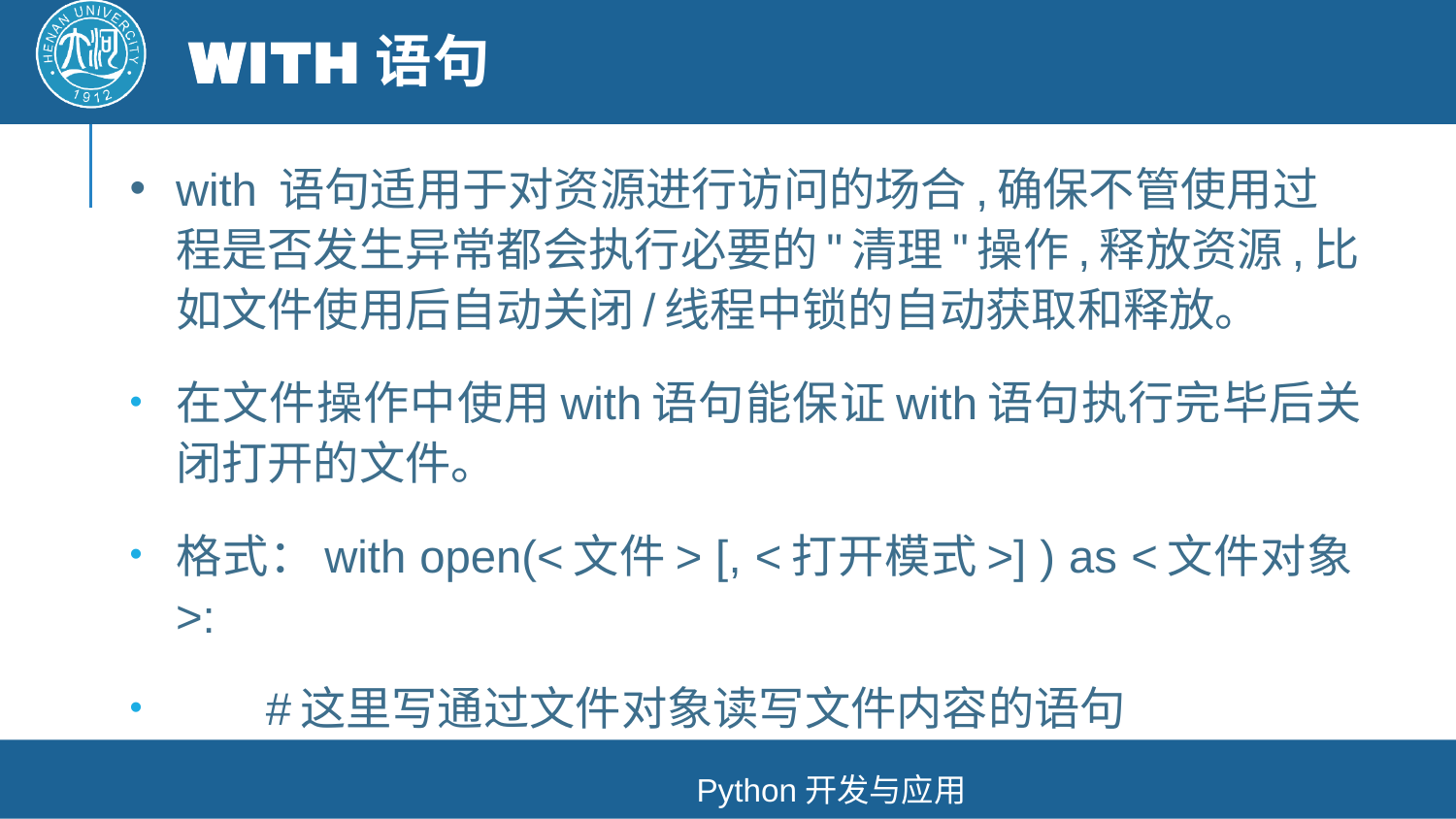

# with语句
with 语句适用于对资源进行访问的场合,确保不管使用过程是否发生异常都会执行必要的"清理"操作,释放资源,比如文件使用后自动关闭/线程中锁的自动获取和释放。
在文件操作中使用with语句能保证with语句执行完毕后关闭打开的文件。
格式：with open(<文件> [, <打开模式>] ) as <文件对象>:
       #这里写通过文件对象读写文件内容的语句

Python开发与应用
12